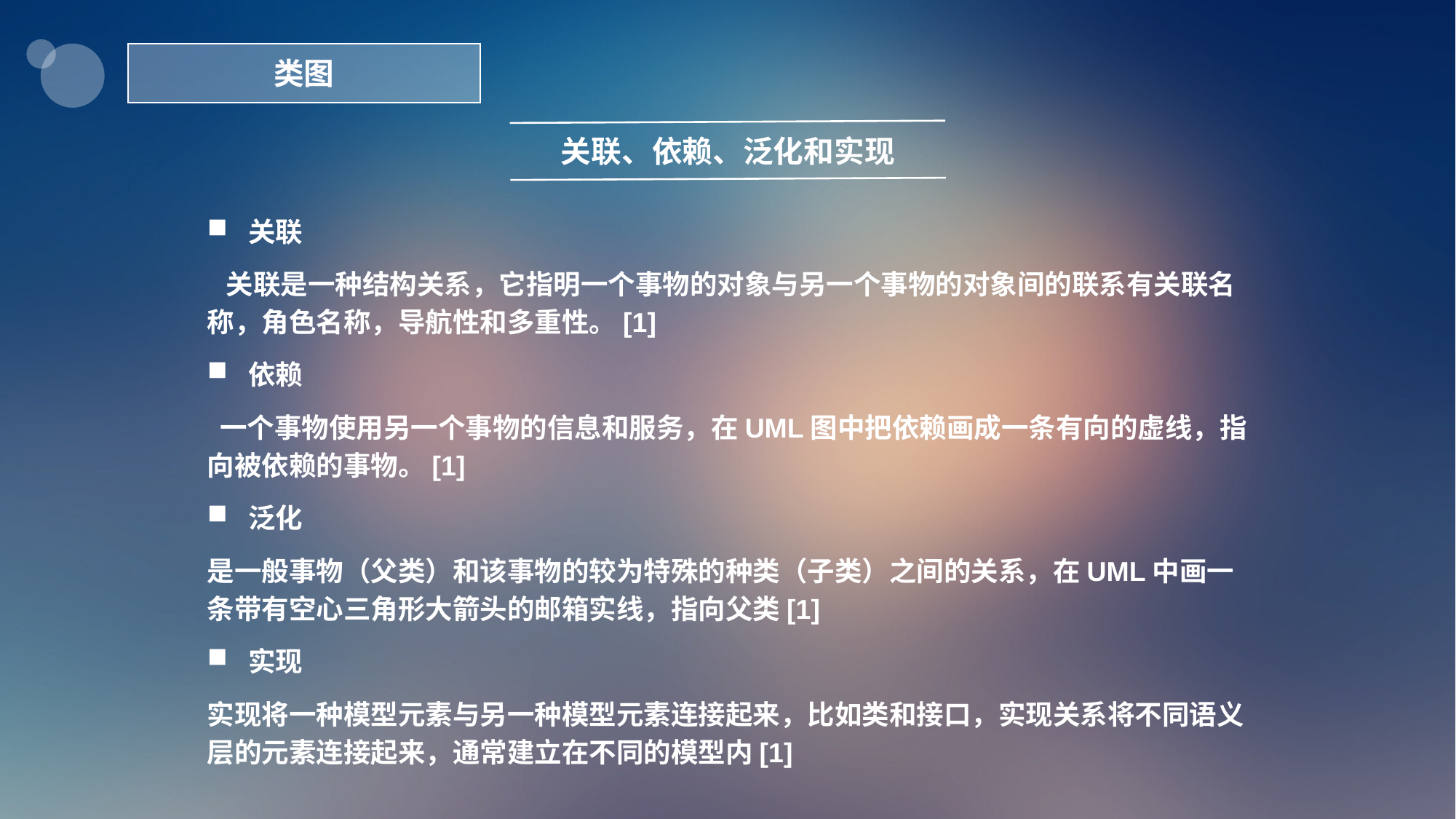

类图
关联、依赖、泛化和实现
关联
  关联是一种结构关系，它指明一个事物的对象与另一个事物的对象间的联系有关联名称，角色名称，导航性和多重性。[1]
依赖
 一个事物使用另一个事物的信息和服务，在UML图中把依赖画成一条有向的虚线，指向被依赖的事物。[1]
泛化
是一般事物（父类）和该事物的较为特殊的种类（子类）之间的关系，在UML中画一条带有空心三角形大箭头的邮箱实线，指向父类[1]
实现
实现将一种模型元素与另一种模型元素连接起来，比如类和接口，实现关系将不同语义层的元素连接起来，通常建立在不同的模型内[1]